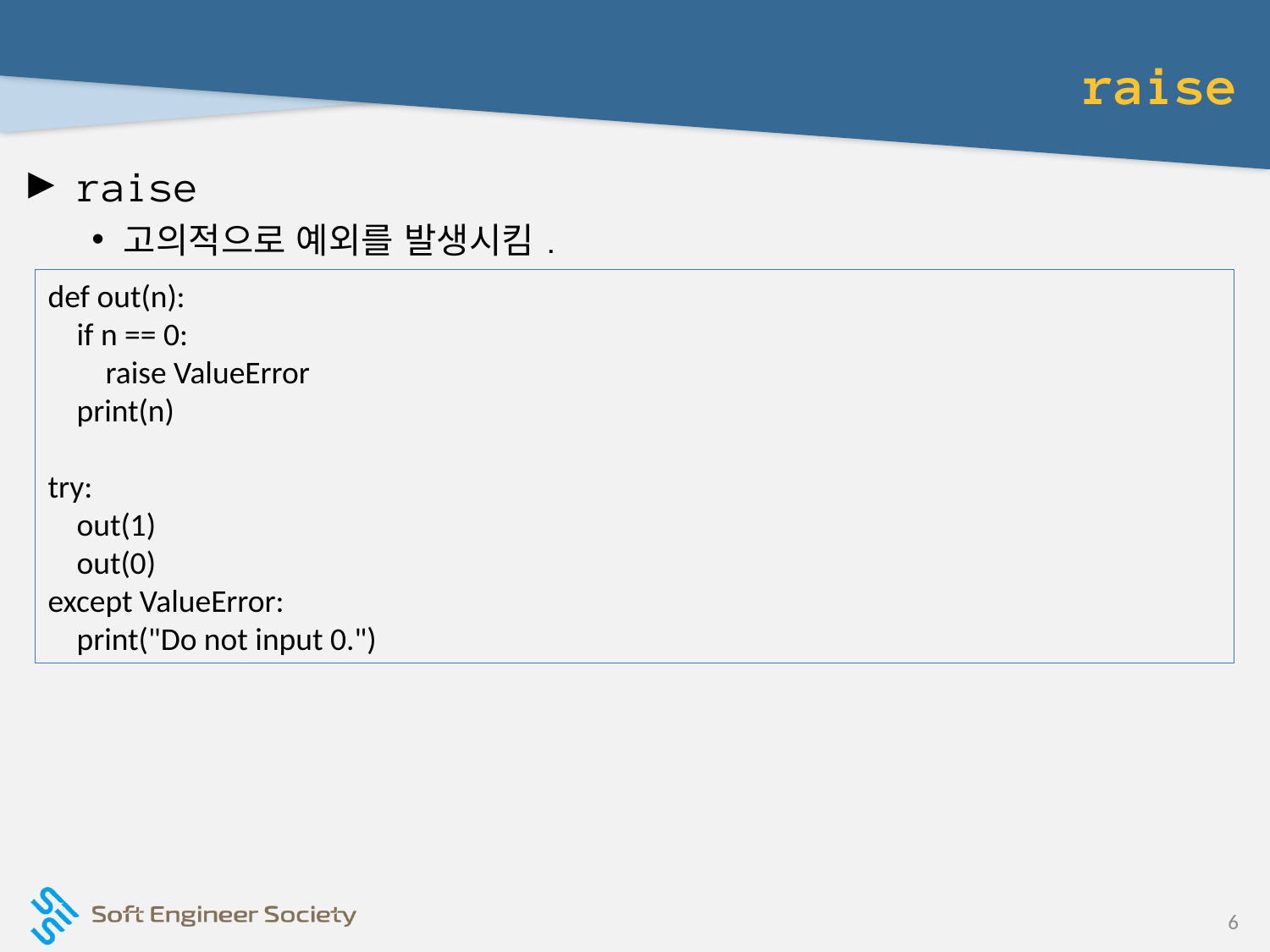

# raise
raise
고의적으로 예외를 발생시킴.
def out(n):
    if n == 0:
        raise ValueError
    print(n)

try:
    out(1)
    out(0)
except ValueError:
    print("Do not input 0.")
6